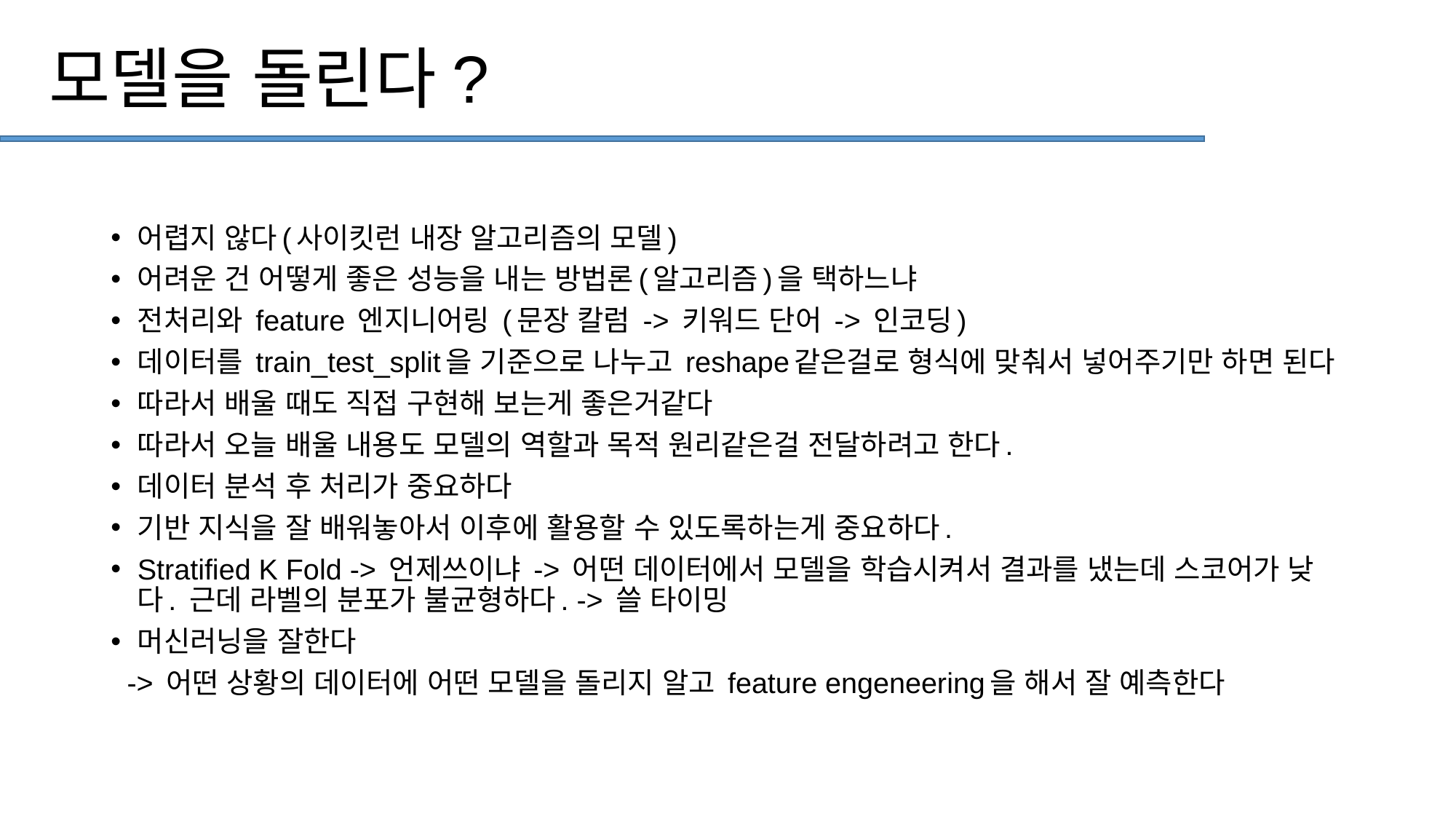

# 모델을 돌린다?

어렵지 않다(사이킷런 내장 알고리즘의 모델)
어려운 건 어떻게 좋은 성능을 내는 방법론(알고리즘)을 택하느냐
전처리와 feature 엔지니어링 (문장 칼럼 -> 키워드 단어 -> 인코딩)
데이터를 train_test_split을 기준으로 나누고 reshape같은걸로 형식에 맞춰서 넣어주기만 하면 된다
따라서 배울 때도 직접 구현해 보는게 좋은거같다
따라서 오늘 배울 내용도 모델의 역할과 목적 원리같은걸 전달하려고 한다.
데이터 분석 후 처리가 중요하다
기반 지식을 잘 배워놓아서 이후에 활용할 수 있도록하는게 중요하다.
Stratified K Fold -> 언제쓰이냐 -> 어떤 데이터에서 모델을 학습시켜서 결과를 냈는데 스코어가 낮다. 근데 라벨의 분포가 불균형하다. -> 쓸 타이밍
머신러닝을 잘한다
  -> 어떤 상황의 데이터에 어떤 모델을 돌리지 알고 feature engeneering을 해서 잘 예측한다